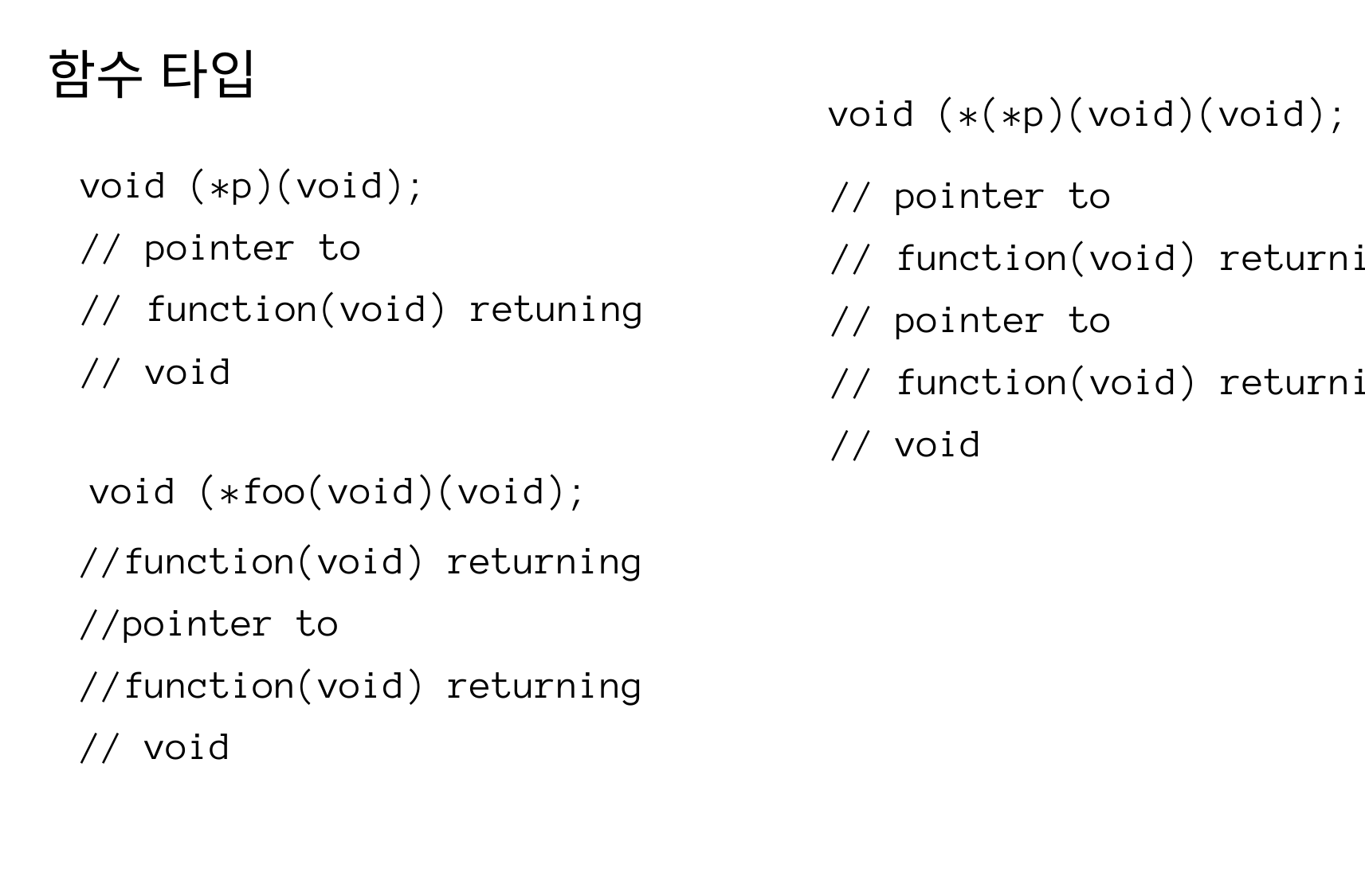

함수 타입
void (*(*p)(void)(void);
void (*p)(void);
// pointer to
// function(void) retuning
// void
// pointer to
// function(void) returning
// pointer to
// function(void) returning
// void
void (*foo(void)(void);
//function(void) returning
//pointer to
//function(void) returning
// void